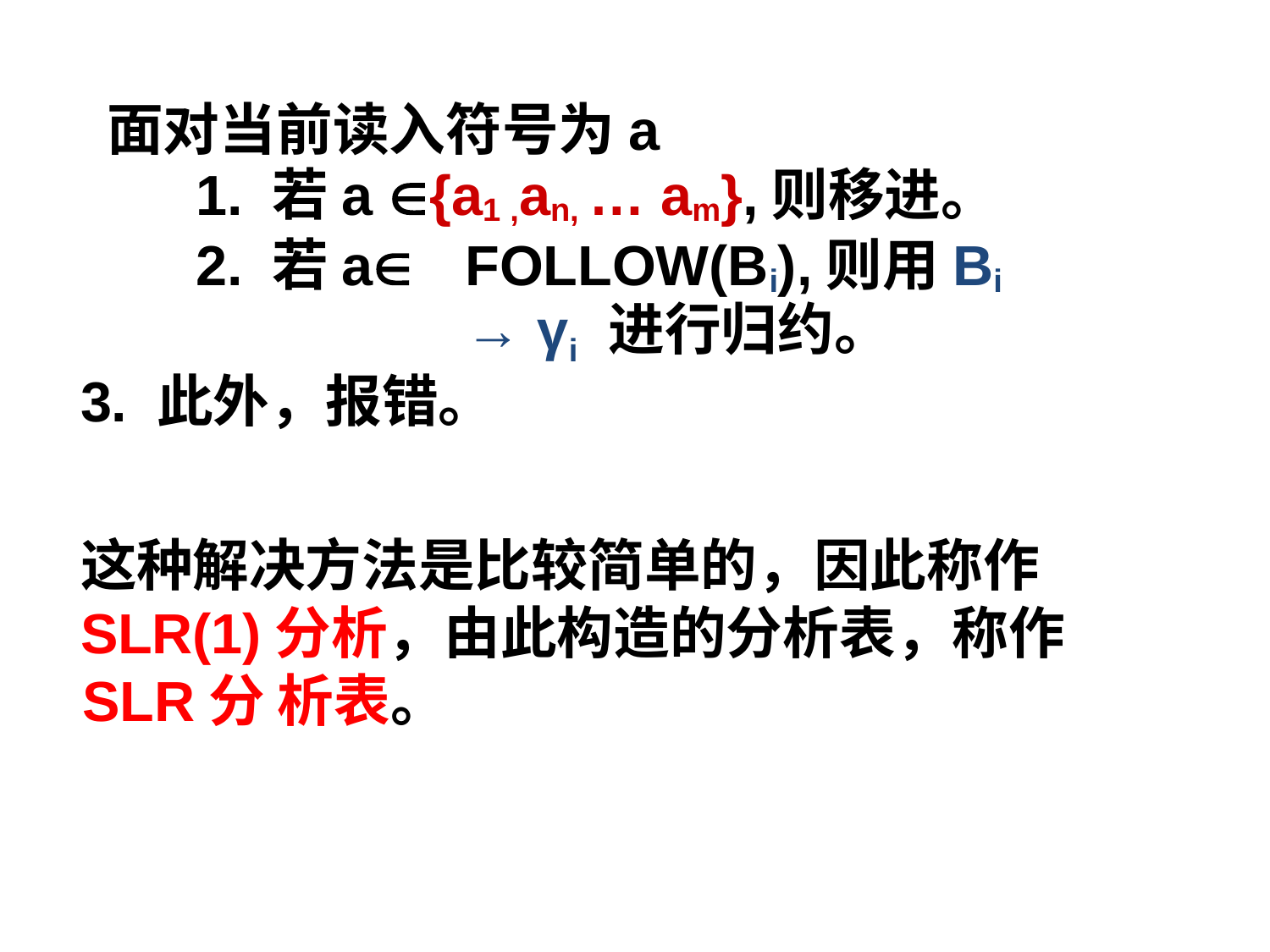

面对当前读入符号为a
1. 若a ∈{a1 ,an, … am},则移进。
2. 若a∈	FOLLOW(Bi),则用Bi	→ γi  进行归约。
3. 此外，报错。

这种解决方法是比较简单的，因此称作
SLR(1)分析，由此构造的分析表，称作SLR分 析表。